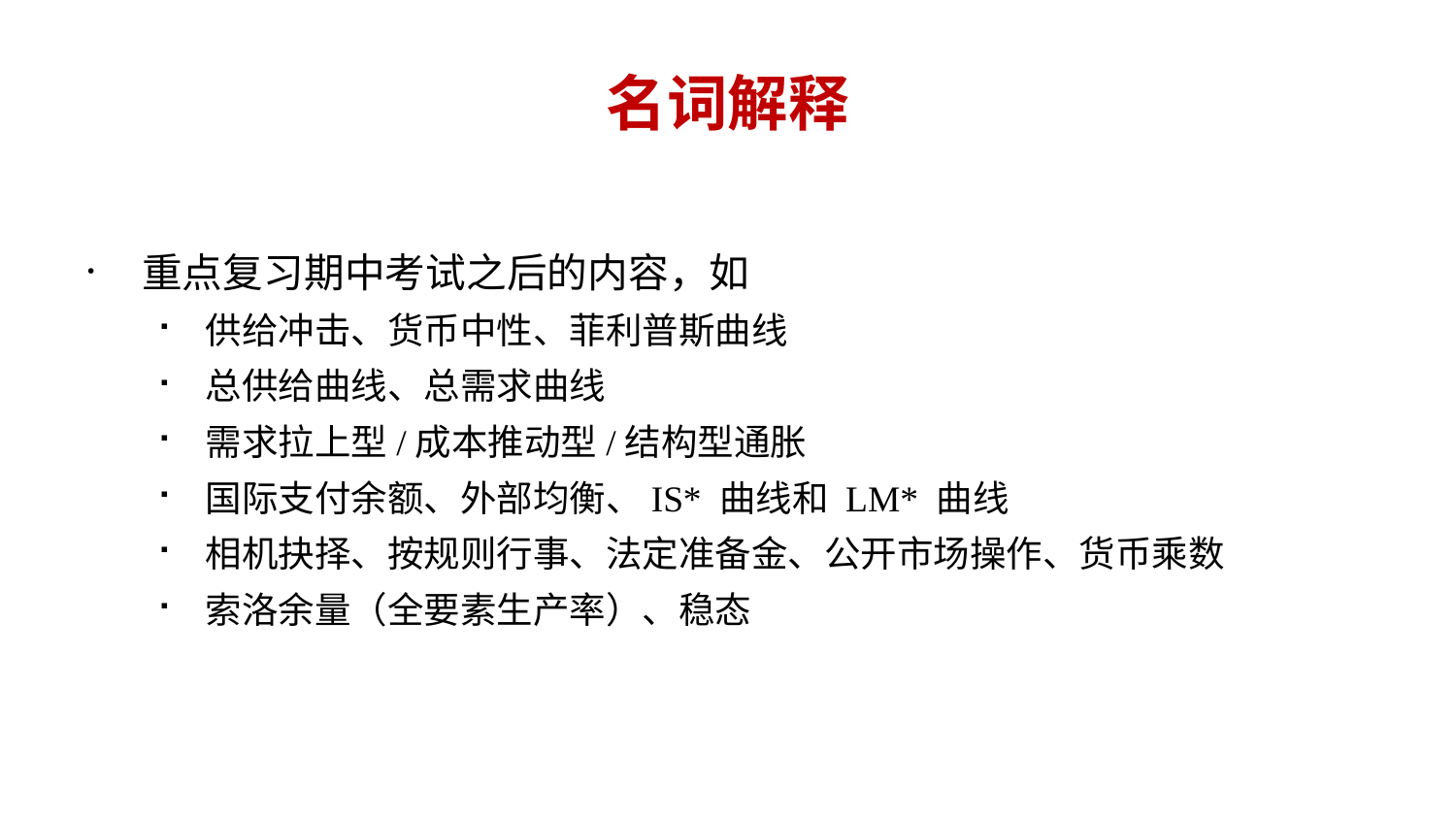

# 名词解释

重点复习期中考试之后的内容，如
供给冲击、货币中性、菲利普斯曲线
总供给曲线、总需求曲线
需求拉上型/成本推动型/结构型通胀
国际支付余额、外部均衡、IS* 曲线和 LM* 曲线
相机抉择、按规则行事、法定准备金、公开市场操作、货币乘数
索洛余量（全要素生产率）、稳态